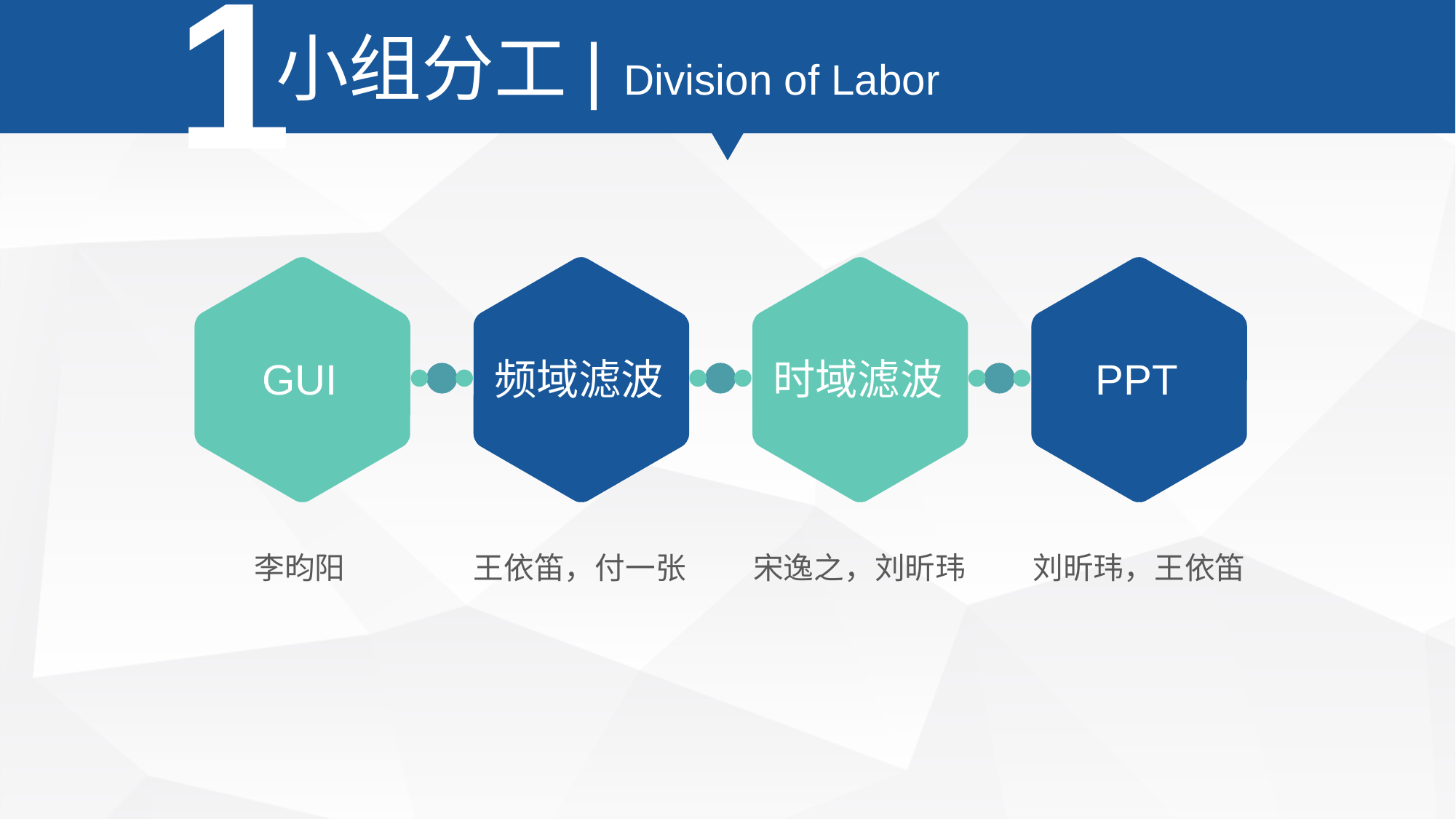

1

小组分工| Division of Labor

GUI

频域滤波

时域滤波

PPT

李昀阳
王依笛，付一张
宋逸之，刘昕玮
刘昕玮，王依笛